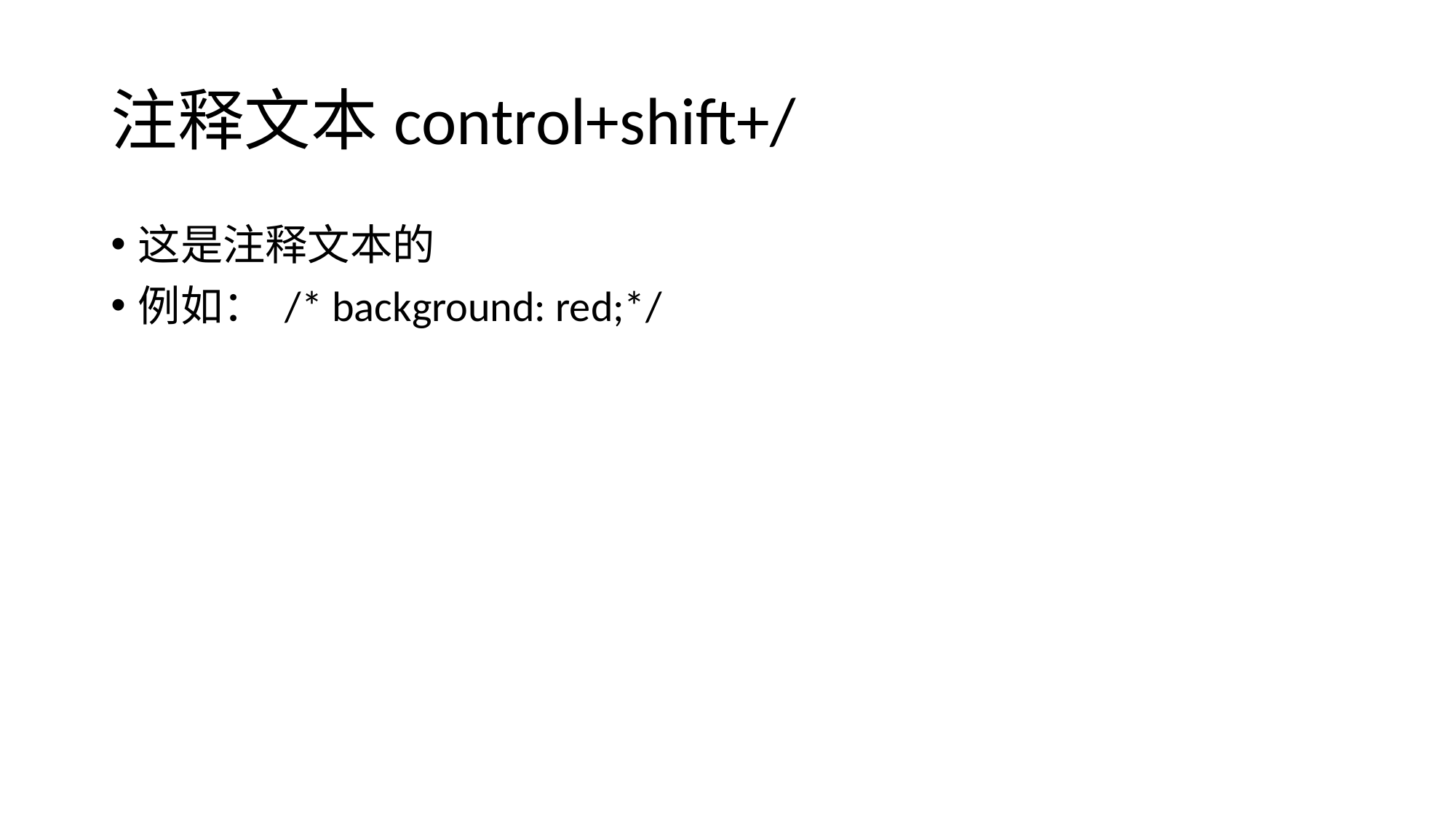

# 注释文本control+shift+/
这是注释文本的
例如： /* background: red;*/